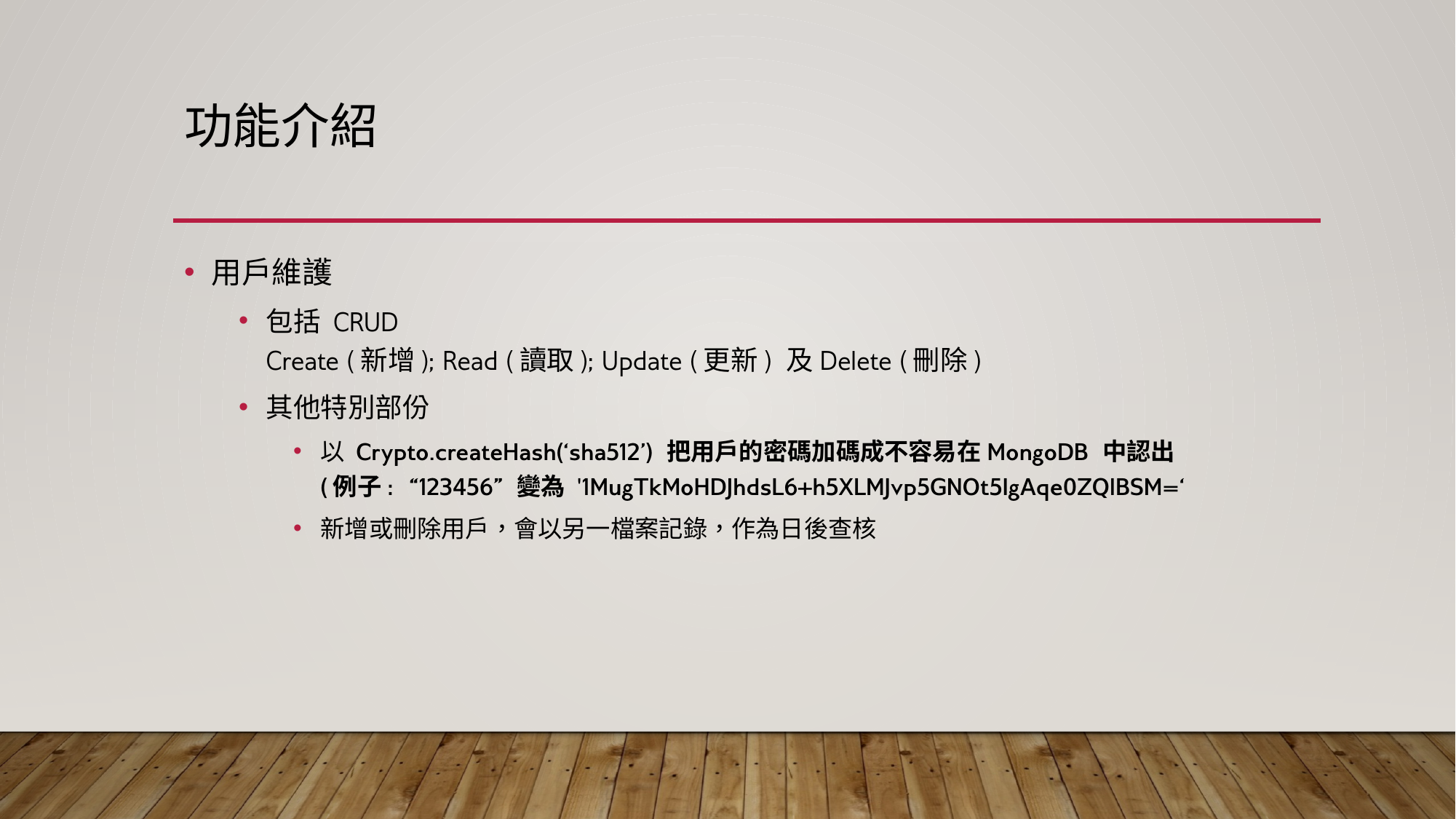

# 功能介紹
用戶維護
包括 CRUD
Create (新增); Read (讀取); Update (更新) 及Delete (刪除)
其他特別部份
以 Crypto.createHash(‘sha512’) 把用戶的密碼加碼成不容易在MongoDB 中認出
(例子:  “123456” 變為 '1MugTkMoHDJhdsL6+h5XLMJvp5GNOt5IgAqe0ZQlBSM=‘
新增或刪除用戶，會以另一檔案記錄，作為日後查核